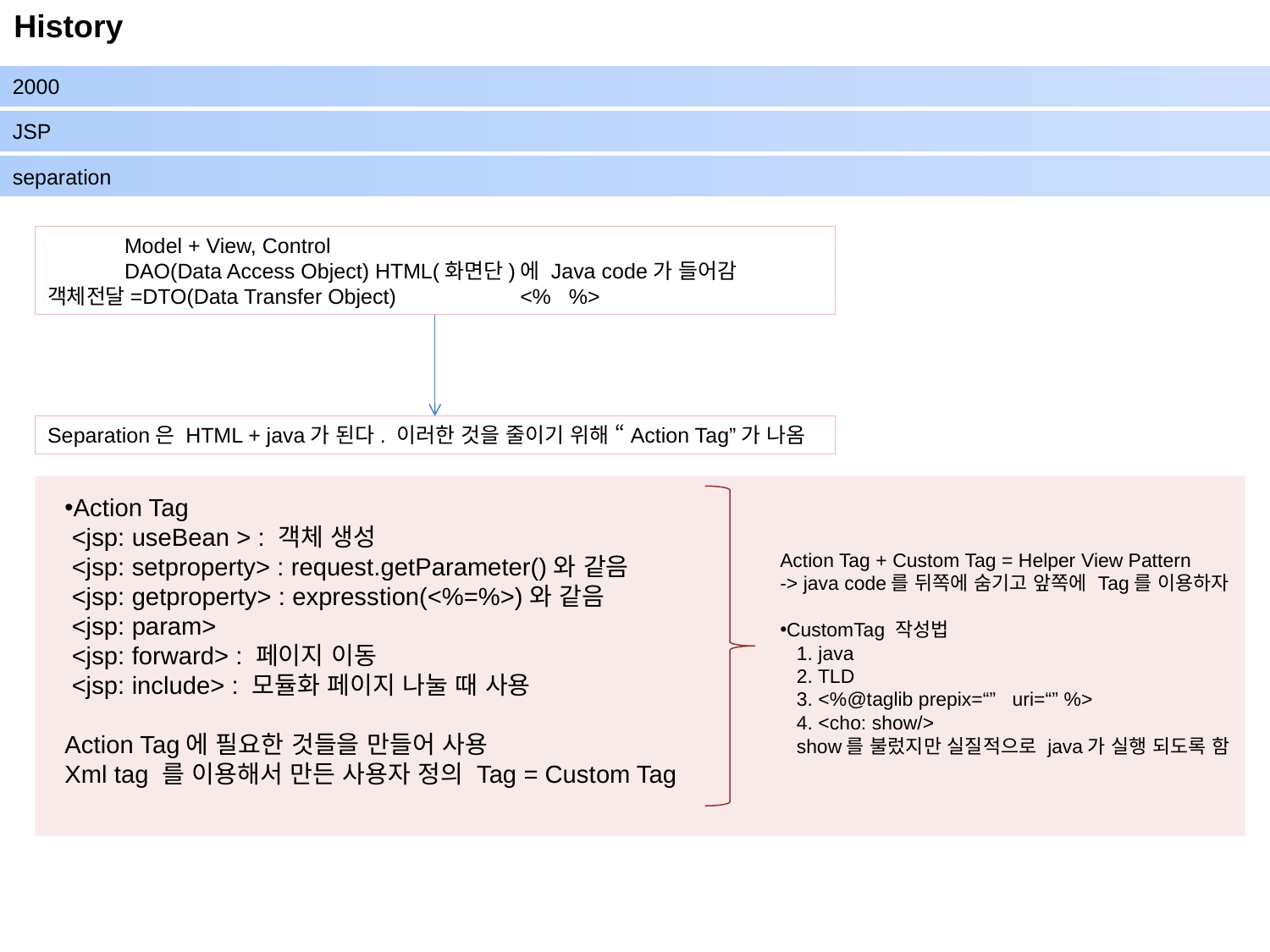

History
2000
JSP
separation
             Model + View, Control
             DAO(Data Access Object) HTML(화면단)에 Java code가 들어감
객체전달=DTO(Data Transfer Object)                     <%   %>
Separation은 HTML + java가 된다. 이러한 것을 줄이기 위해 “Action Tag”가 나옴

Action Tag
 <jsp: useBean > : 객체 생성
 <jsp: setproperty> : request.getParameter()와 같음
 <jsp: getproperty> : expresstion(<%=%>)와 같음
 <jsp: param>
 <jsp: forward> : 페이지 이동
 <jsp: include> : 모듈화 페이지 나눌 때 사용

Action Tag에 필요한 것들을 만들어 사용
Xml tag 를 이용해서 만든 사용자 정의 Tag = Custom Tag

Action Tag + Custom Tag = Helper View Pattern
-> java code를 뒤쪽에 숨기고 앞쪽에 Tag를 이용하자

CustomTag 작성법
   1. java
   2. TLD
   3. <%@taglib prepix=“”   uri=“” %>
   4. <cho: show/>
   show를 불렀지만 실질적으로 java가 실행 되도록 함